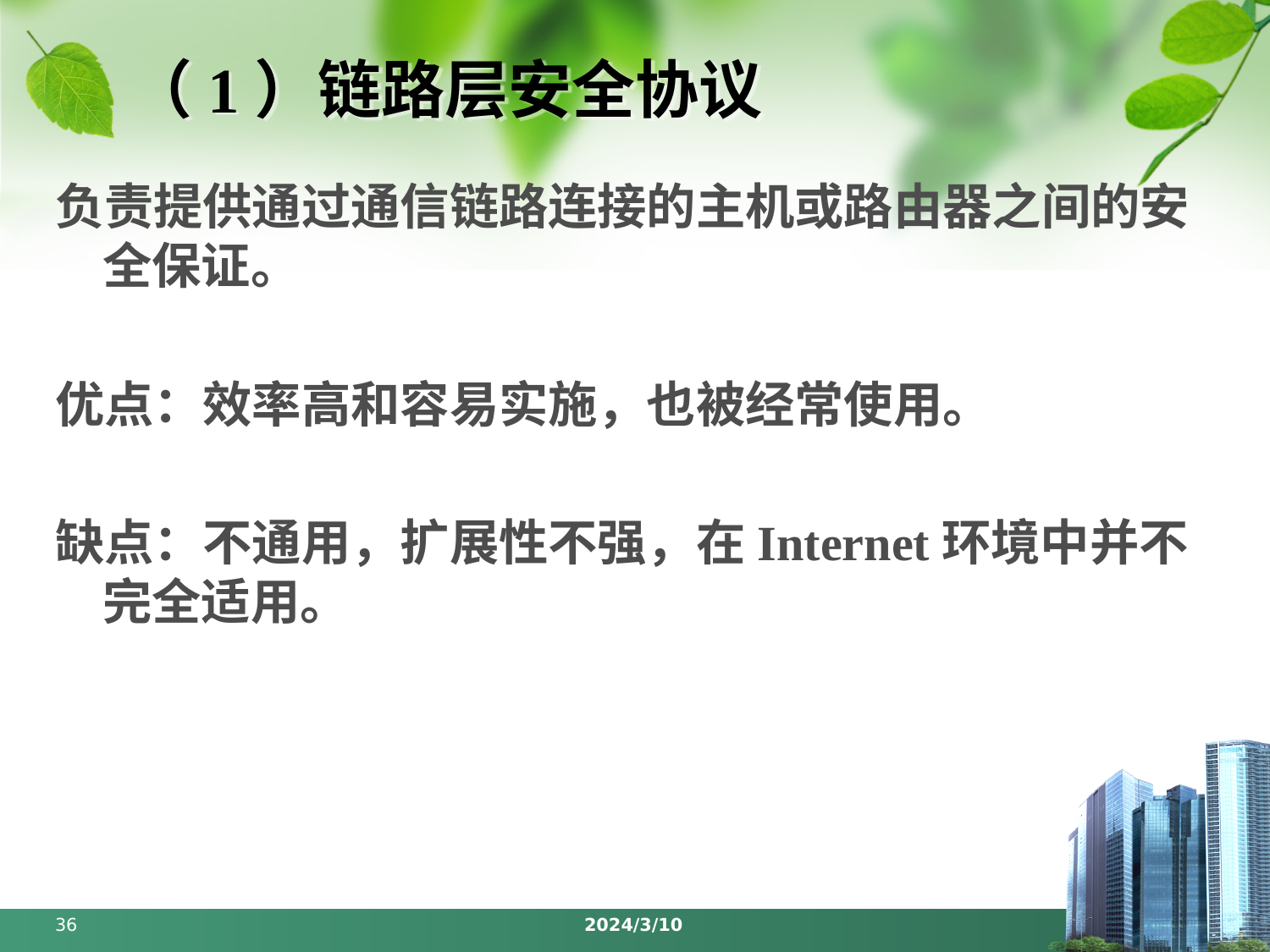

# （1）链路层安全协议
负责提供通过通信链路连接的主机或路由器之间的安全保证。

优点：效率高和容易实施，也被经常使用。

缺点：不通用，扩展性不强，在Internet环境中并不完全适用。
36
2024/3/10